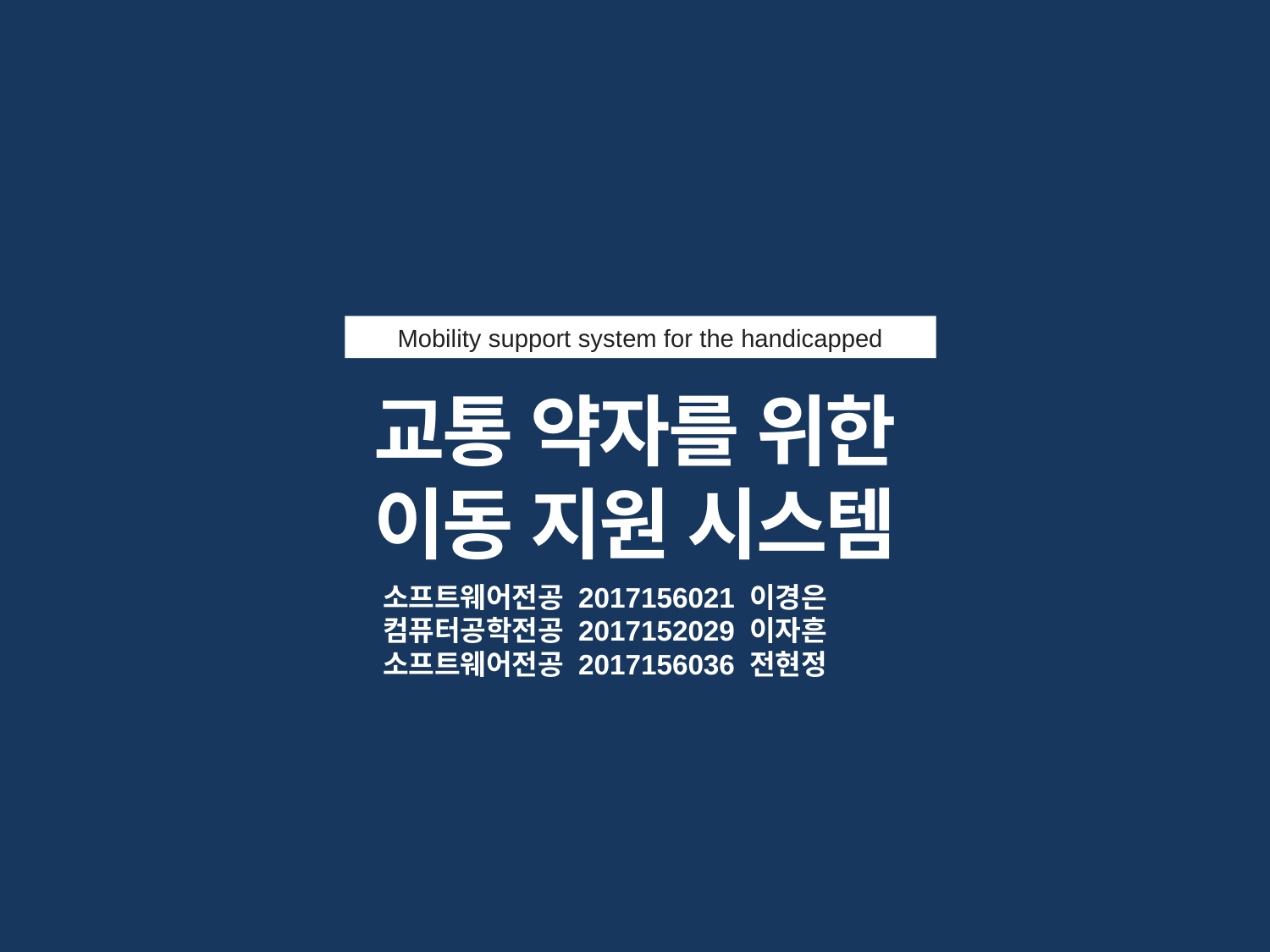

Mobility support system for the handicapped
교통 약자를 위한
이동 지원 시스템
소프트웨어전공 2017156021 이경은
컴퓨터공학전공 2017152029 이자흔
소프트웨어전공 2017156036 전현정